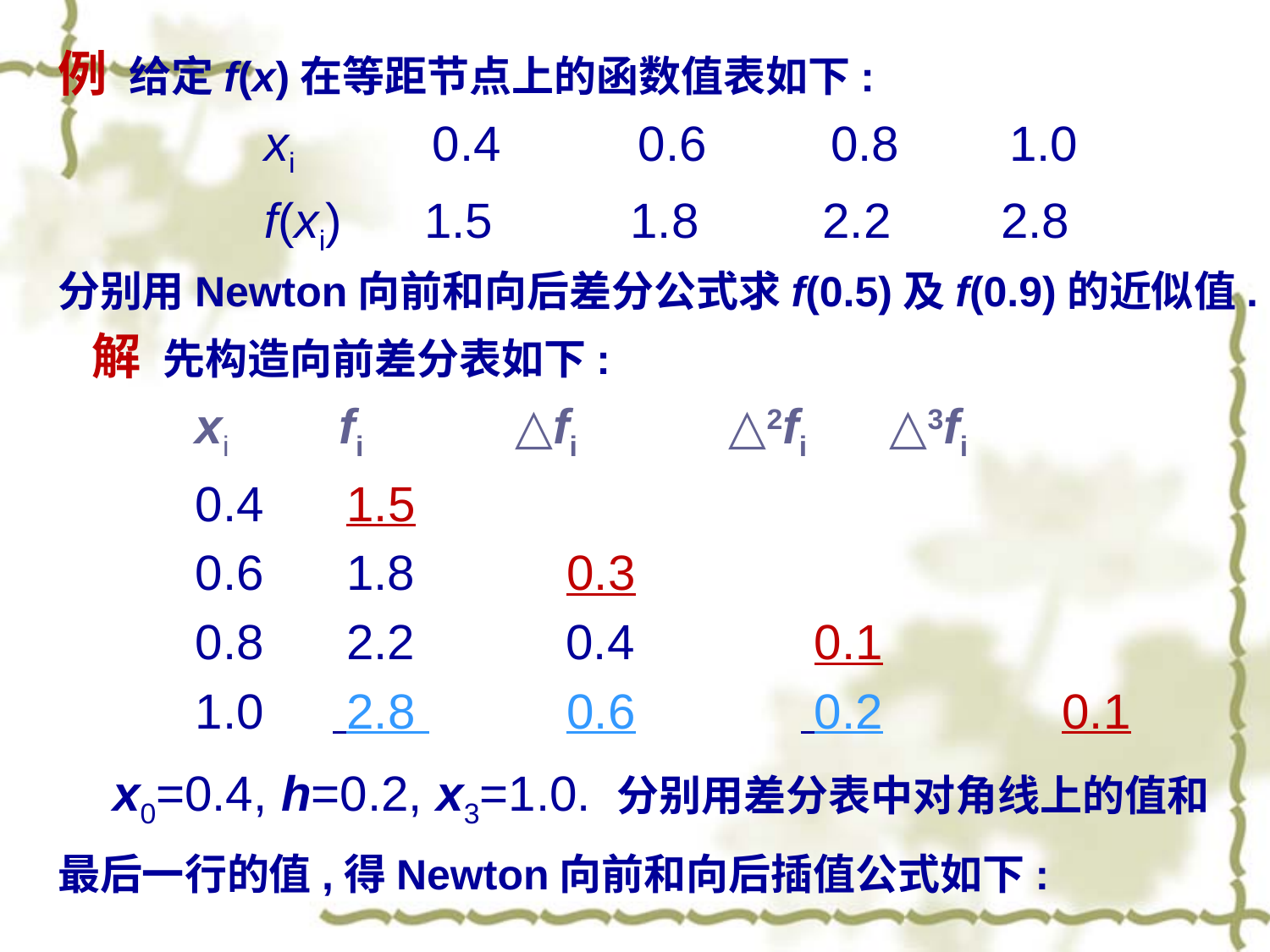

例  给定f(x)在等距节点上的函数值表如下:
               xi          0.4          0.6         0.8        1.0
               f(xi)      1.5          1.8         2.2        2.8
分别用Newton向前和向后差分公式求f(0.5)及f(0.9)的近似值.
  解  先构造向前差分表如下:
          xi        fi           △fi           △2fi      △3fi
          0.4      1.5
          0.6      1.8           0.3
          0.8      2.2           0.4             0.1
          1.0      2.8           0.6             0.2             0.1
    x0=0.4, h=0.2, x3=1.0. 分别用差分表中对角线上的值和
最后一行的值,得Newton向前和向后插值公式如下: